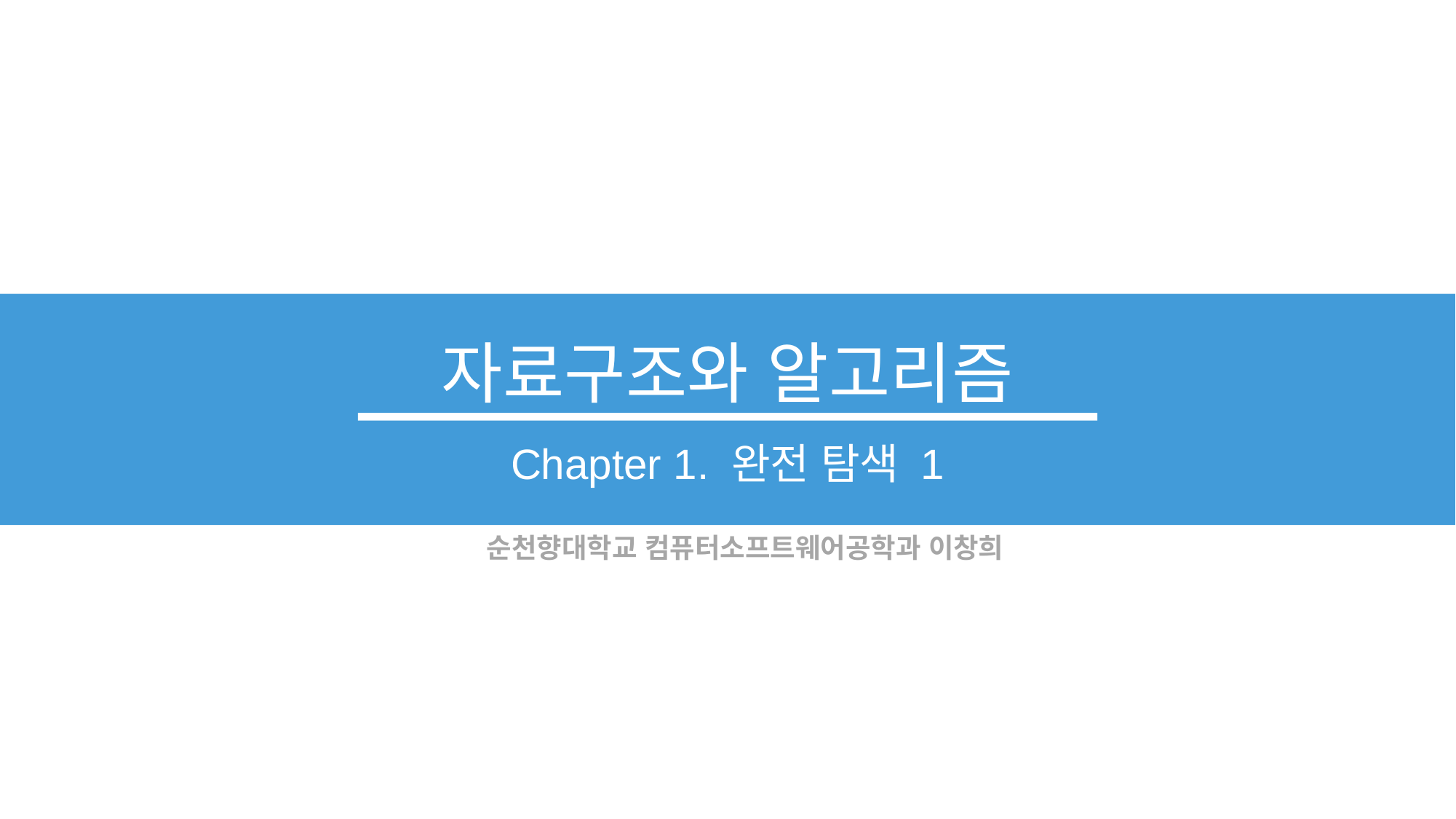

자료구조와 알고리즘

Chapter 1. 완전 탐색 1
순천향대학교 컴퓨터소프트웨어공학과 이창희